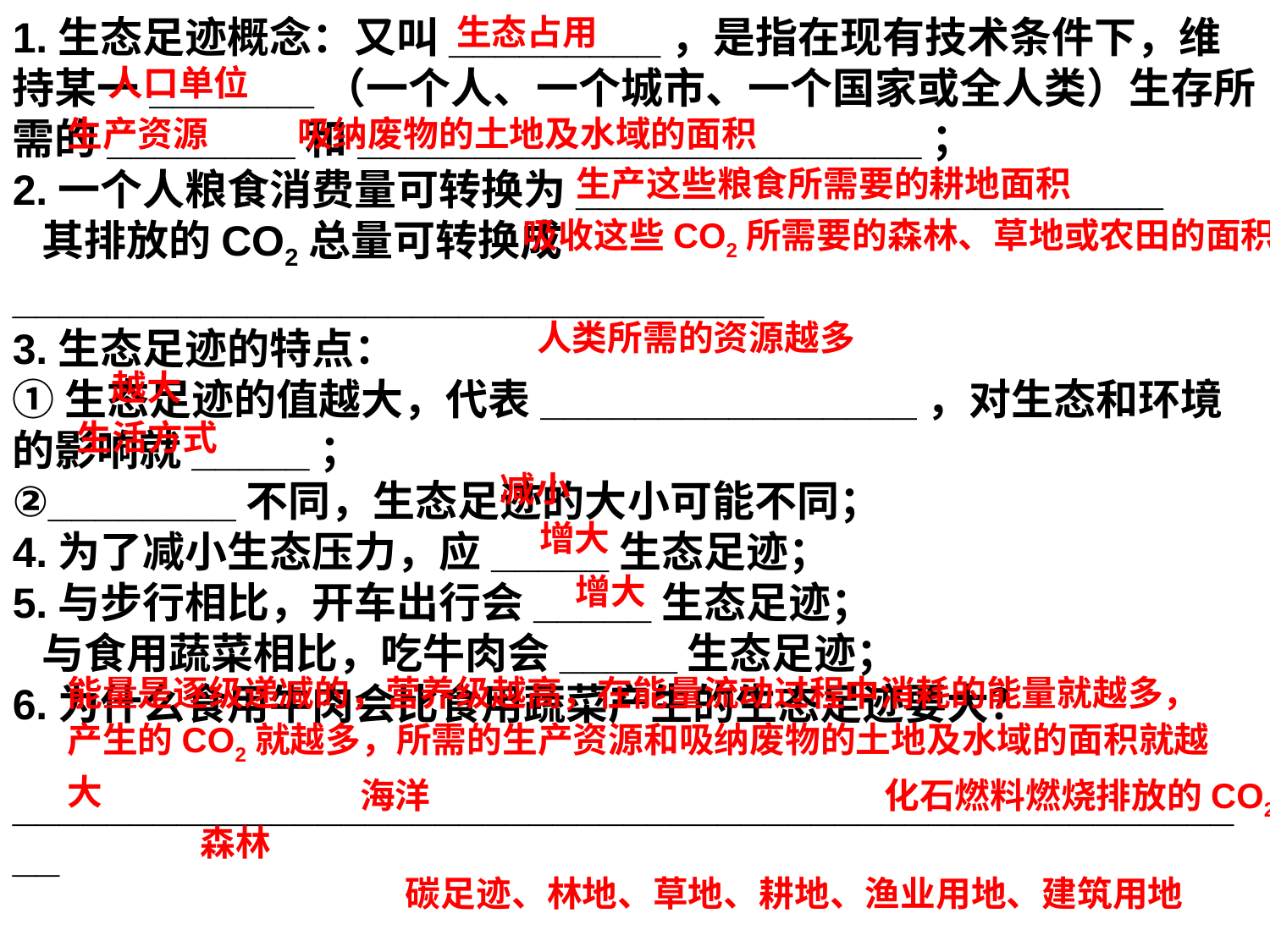

生态占用
1.生态足迹概念：又叫_________，是指在现有技术条件下，维持某一_______（一个人、一个城市、一个国家或全人类）生存所需的________和________________________；
2.一个人粮食消费量可转换为_________________________
  其排放的CO2总量可转换成________________________________
3.生态足迹的特点：
①生态足迹的值越大，代表________________，对生态和环境的影响就_____；
②________不同，生态足迹的大小可能不同；
4.为了减小生态压力，应_____生态足迹；
5.与步行相比，开车出行会_____生态足迹；
  与食用蔬菜相比，吃牛肉会_____生态足迹；
6.为什么食用牛肉会比食用蔬菜产生的生态足迹要大？
  ______________________________________________________
  ______________________________________________________
7.碳足迹表示扣除____对碳的吸收量之后，吸收_______________等所需的______面积；
8.生态足迹内容包括_____________________________________等；
人口单位
生产资源
吸纳废物的土地及水域的面积
生产这些粮食所需要的耕地面积
吸收这些CO2所需要的森林、草地或农田的面积
人类所需的资源越多
越大
生活方式
减小
增大
增大
能量是逐级递减的，营养级越高，在能量流动过程中消耗的能量就越多，产生的CO2就越多，所需的生产资源和吸纳废物的土地及水域的面积就越大
海洋
化石燃料燃烧排放的CO2
森林
碳足迹、林地、草地、耕地、渔业用地、建筑用地